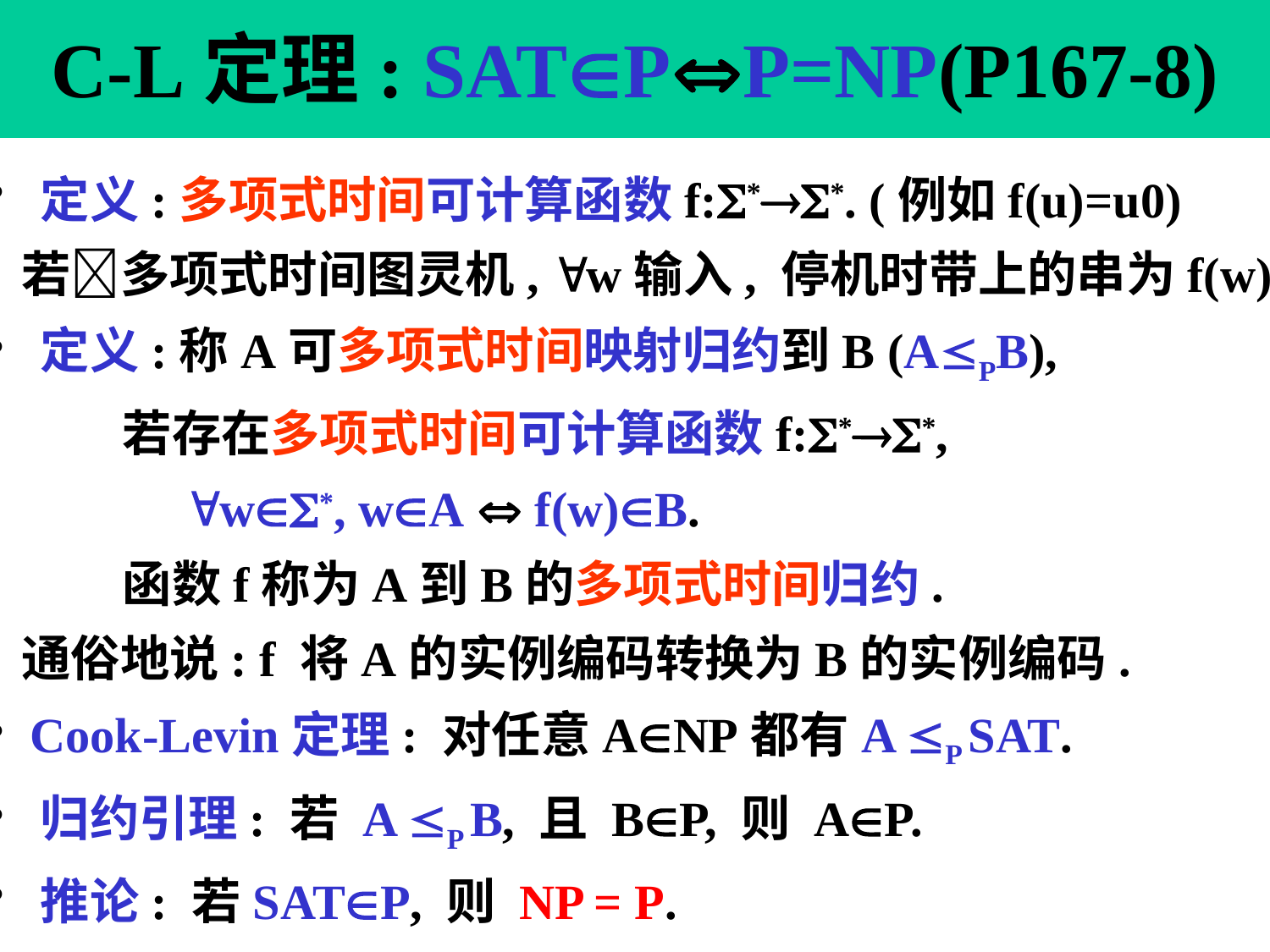

# C-L定理: SAT∈P⇔P=NP(P167-8)
 定义:多项式时间可计算函数f:Σ*→Σ*. (例如f(u)=u0)
  若∃多项式时间图灵机, ∀w输入, 停机时带上的串为f(w)
 定义:称A可多项式时间映射归约到B (A≤PB),
           若存在多项式时间可计算函数f:Σ*→Σ*,
                ∀w∈Σ*, w∈A ⇔ f(w)∈B.
           函数f称为A到B的多项式时间归约.
  通俗地说: f 将A的实例编码转换为B的实例编码.
 Cook-Levin定理: 对任意A∈NP都有A ≤P SAT.
 归约引理: 若 A ≤P B, 且 B∈P, 则 A∈P.
 推论: 若SAT∈P, 则 NP = P.